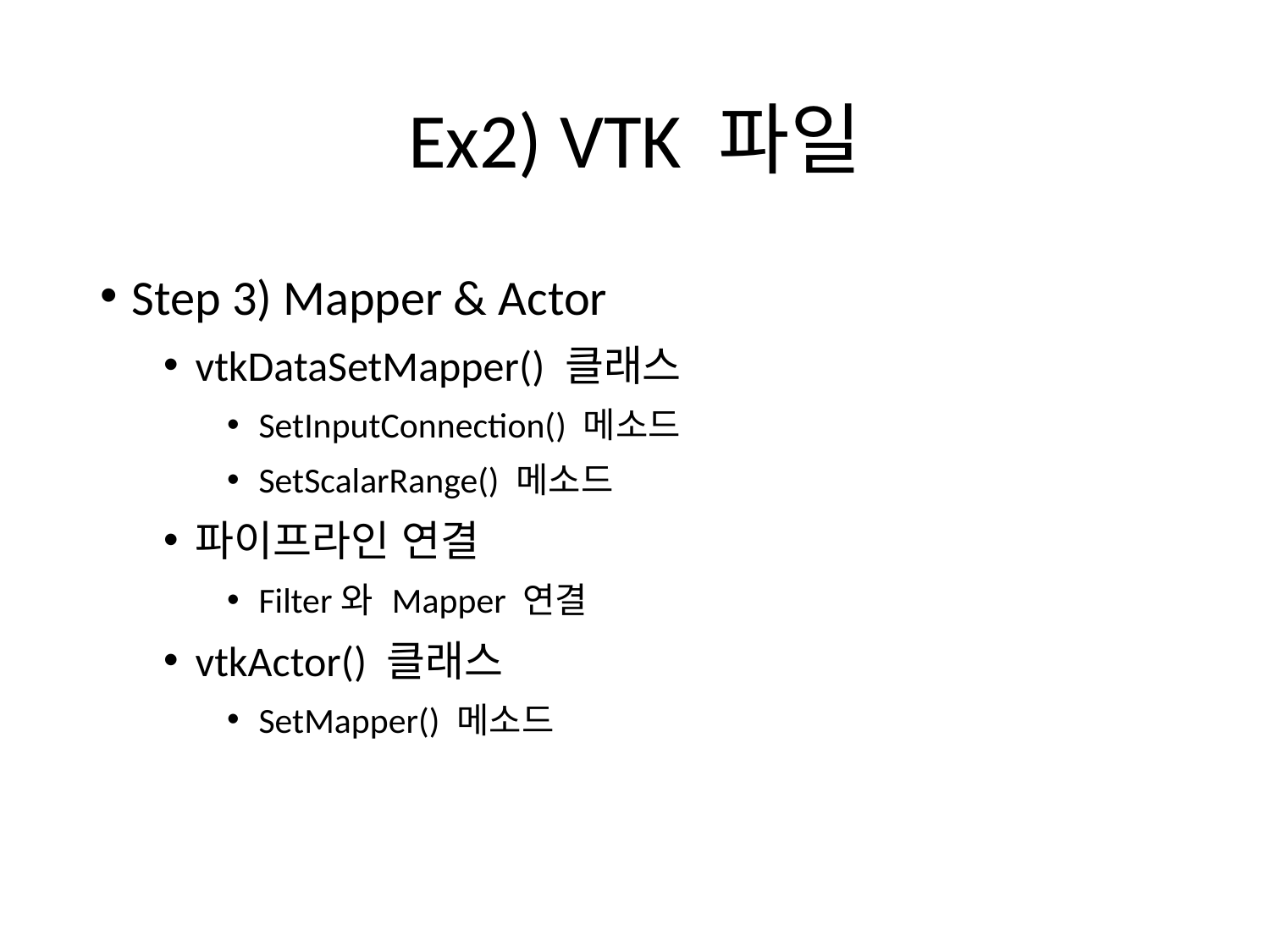

# Ex2) VTK 파일
Step 3) Mapper & Actor
vtkDataSetMapper() 클래스
SetInputConnection() 메소드
SetScalarRange() 메소드
파이프라인 연결
Filter와 Mapper 연결
vtkActor() 클래스
SetMapper() 메소드